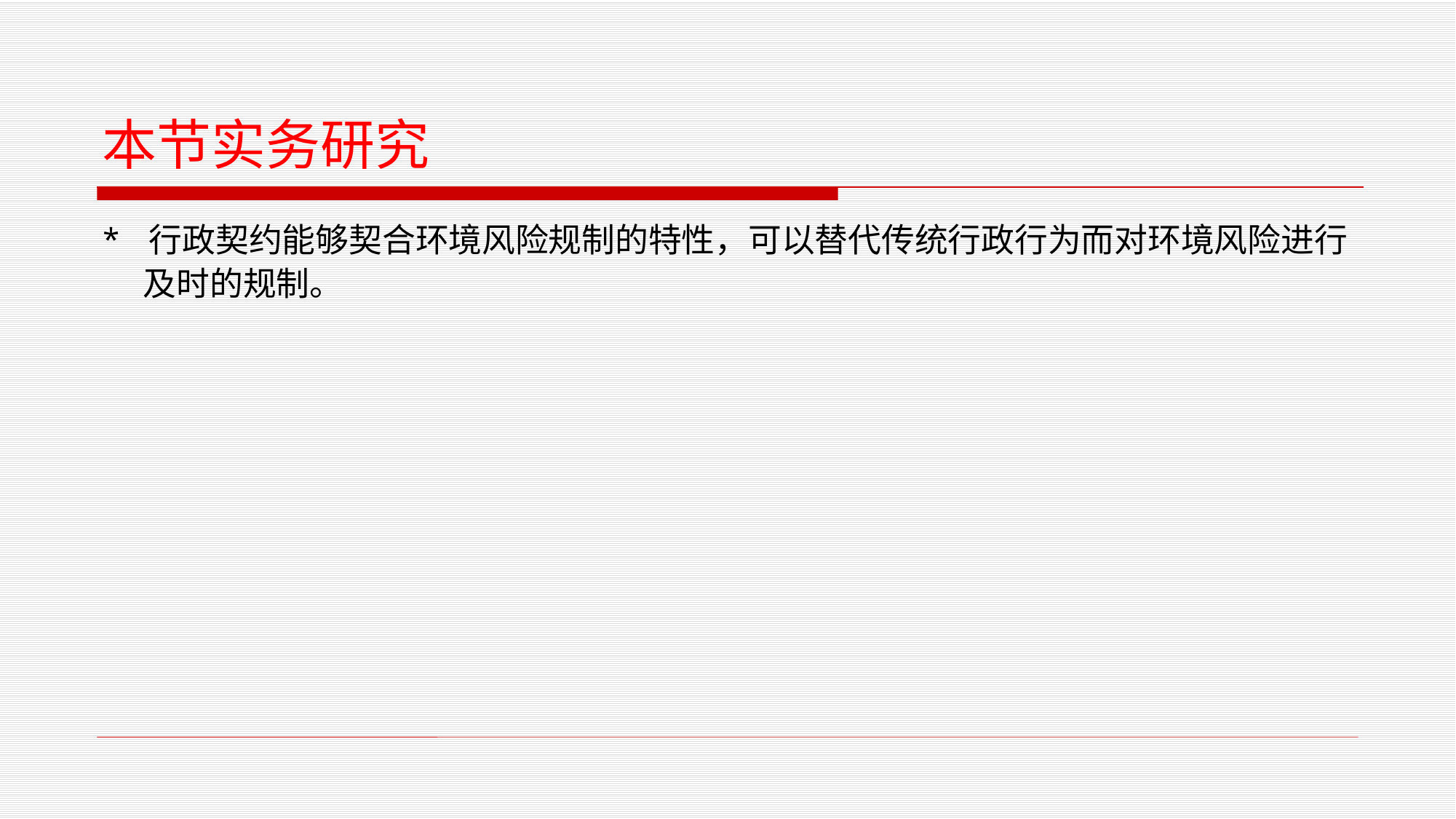

# 本节实务研究
* 行政契约能够契合环境风险规制的特性，可以替代传统行政行为而对环境风险进行及时的规制。